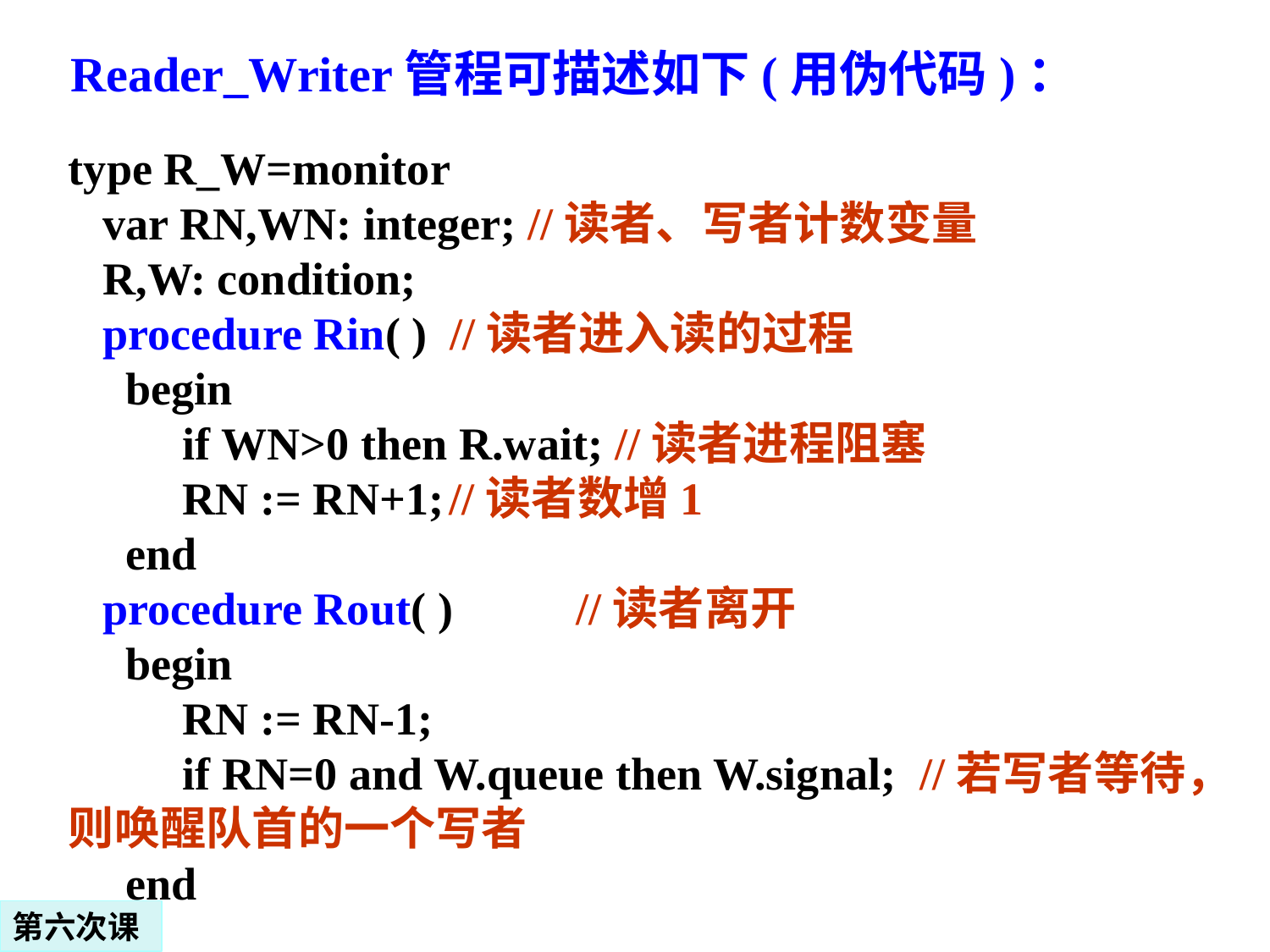

Reader_Writer管程可描述如下(用伪代码)：
type R_W=monitor
   var RN,WN: integer; //读者、写者计数变量
   R,W: condition;
   procedure Rin( )  //读者进入读的过程
     begin
          if WN>0 then R.wait; //读者进程阻塞
          RN := RN+1;	//读者数增1
     end
   procedure Rout( )	//读者离开
     begin
          RN := RN-1;
          if RN=0 and W.queue then W.signal;  //若写者等待，则唤醒队首的一个写者
     end
143
第六次课